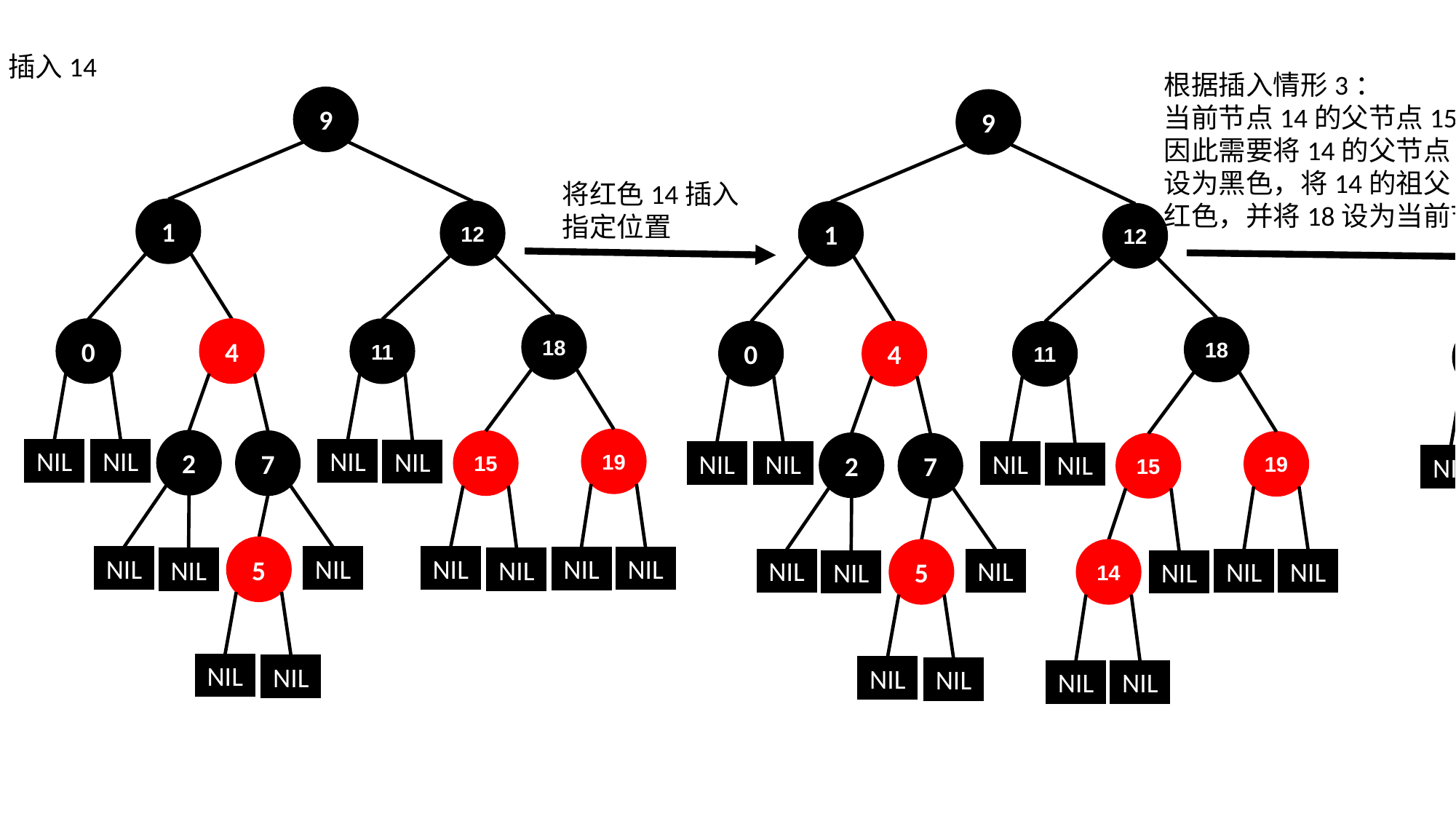

插入14
根据插入情形3：
当前节点14的父节点15和叔节点19是红色，
因此需要将14的父节点15和叔节点19
设为黑色，将14的祖父18设为
红色，并将18设为当前节点
9
9
9
将红色14插入
指定位置
1
12
1
12
1
12
18
18
0
4
11
18
0
4
11
0
4
11
19
2
15
7
19
2
15
7
19
2
15
7
NIL
NIL
NIL
NIL
NIL
NIL
NIL
NIL
NIL
NIL
NIL
NIL
5
5
14
5
14
NIL
NIL
NIL
NIL
NIL
NIL
NIL
NIL
NIL
NIL
NIL
NIL
NIL
NIL
NIL
NIL
NIL
NIL
NIL
NIL
NIL
NIL
NIL
NIL
NIL
NIL
NIL
NIL
NIL